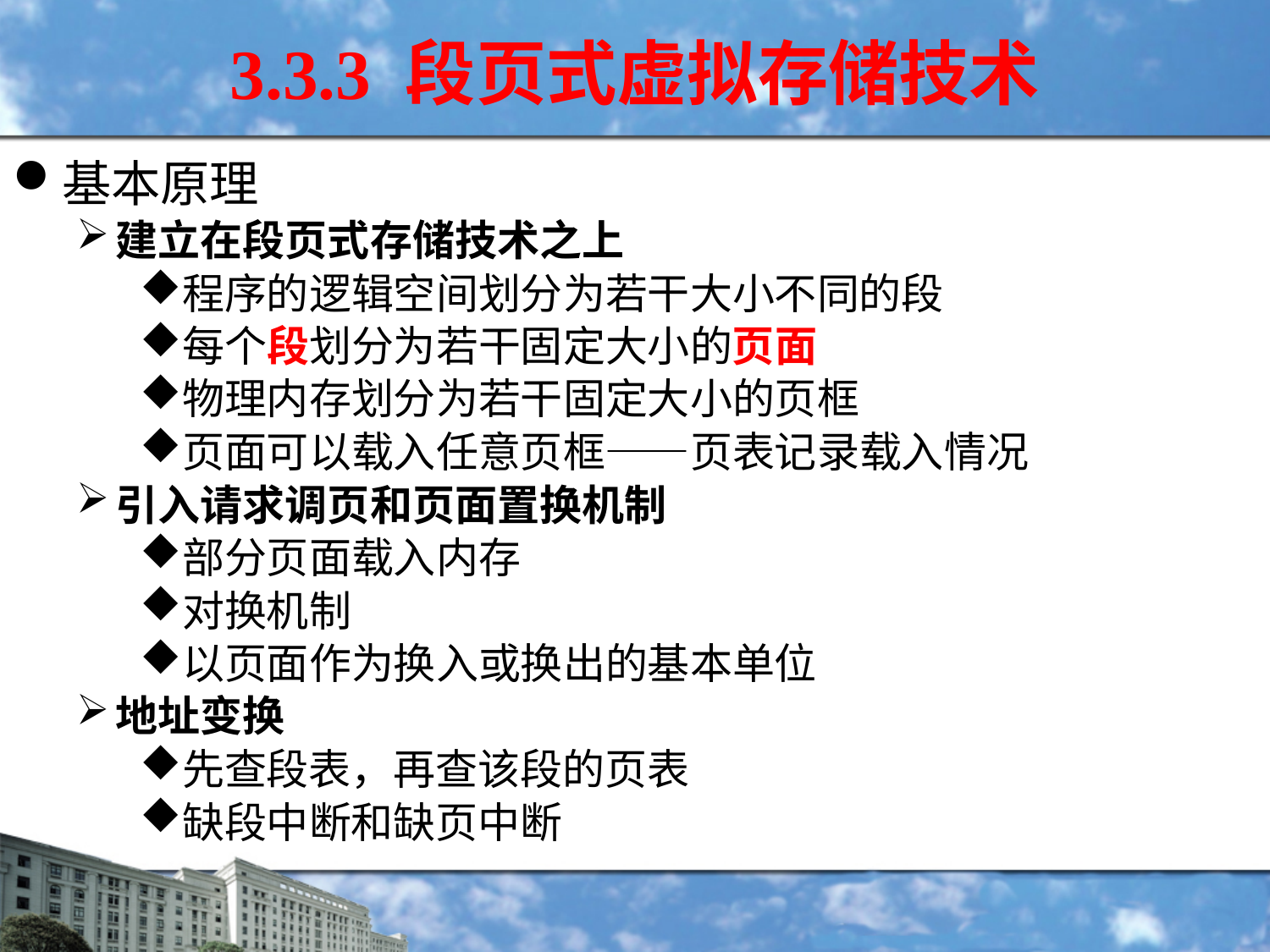

3.3.3 段页式虚拟存储技术
基本原理
建立在段页式存储技术之上
程序的逻辑空间划分为若干大小不同的段
每个段划分为若干固定大小的页面
物理内存划分为若干固定大小的页框
页面可以载入任意页框——页表记录载入情况
引入请求调页和页面置换机制
部分页面载入内存
对换机制
以页面作为换入或换出的基本单位
地址变换
先查段表，再查该段的页表
缺段中断和缺页中断